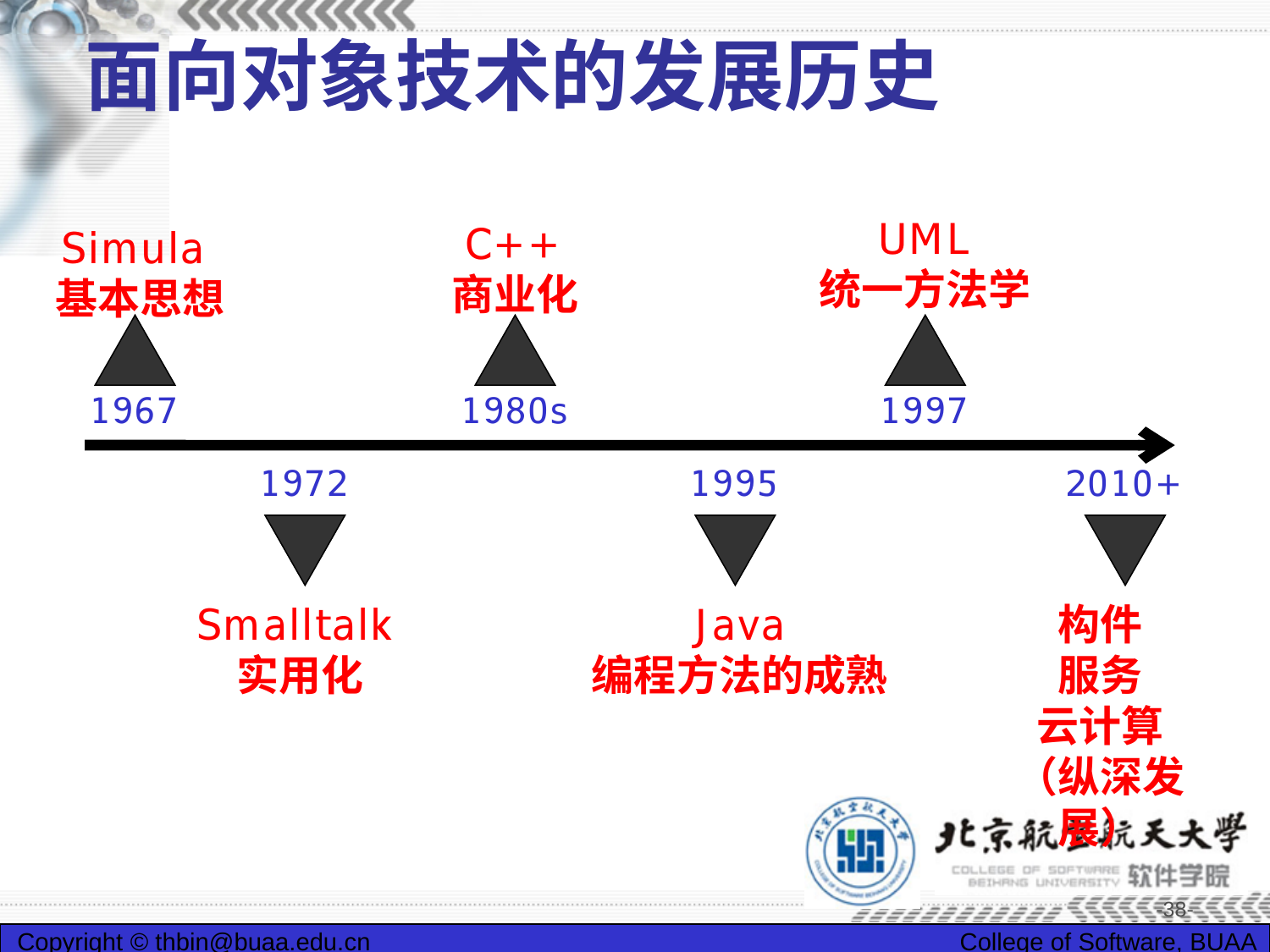

# 面向对象技术的发展历史
UML
统一方法学
C++
商业化
Simula基本思想

1967
1980s
1997

1972
1995
2010+

Smalltalk实用化
Java
编程方法的成熟
构件
服务
云计算
（纵深发展）
-38-